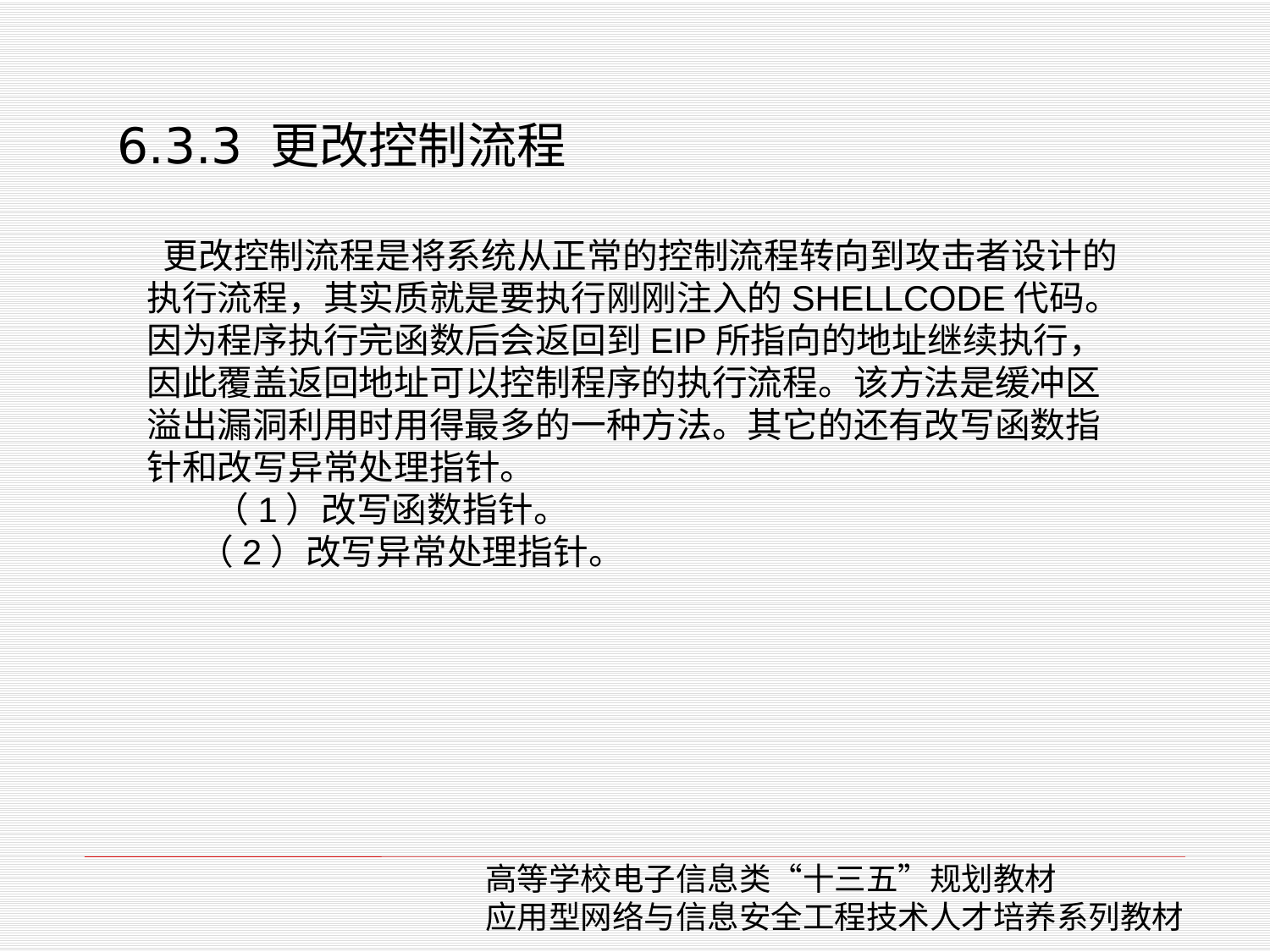

6.3.3 更改控制流程
 更改控制流程是将系统从正常的控制流程转向到攻击者设计的执行流程，其实质就是要执行刚刚注入的SHELLCODE代码。因为程序执行完函数后会返回到EIP所指向的地址继续执行，因此覆盖返回地址可以控制程序的执行流程。该方法是缓冲区溢出漏洞利用时用得最多的一种方法。其它的还有改写函数指针和改写异常处理指针。   （1）改写函数指针。
 （2）改写异常处理指针。
高等学校电子信息类“十三五”规划教材
应用型网络与信息安全工程技术人才培养系列教材